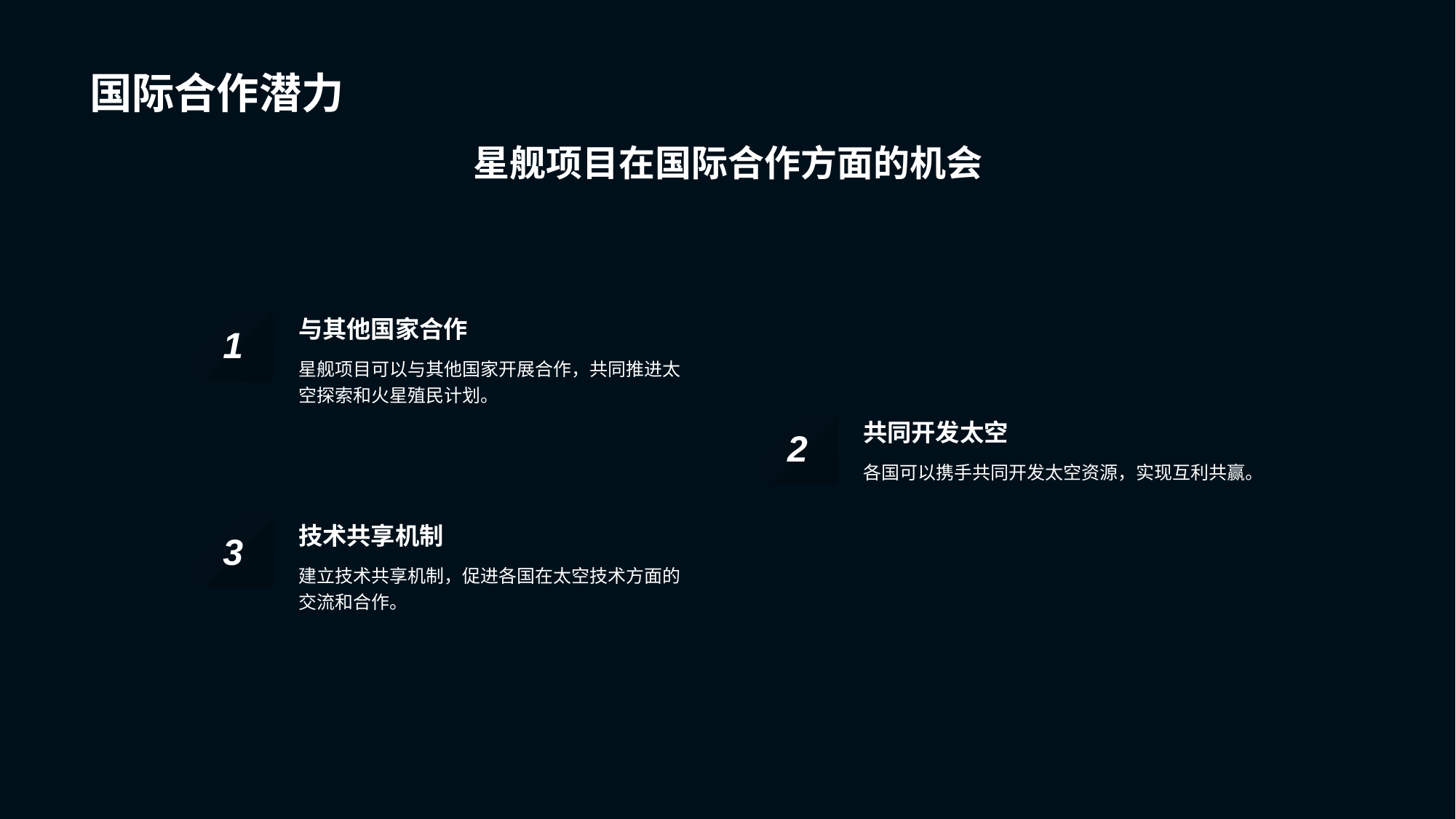

# 国际合作潜力
星舰项目在国际合作方面的机会

与其他国家合作
1
星舰项目可以与其他国家开展合作，共同推进太空探索和火星殖民计划。
共同开发太空
2
各国可以携手共同开发太空资源，实现互利共赢。
技术共享机制
3
建立技术共享机制，促进各国在太空技术方面的交流和合作。